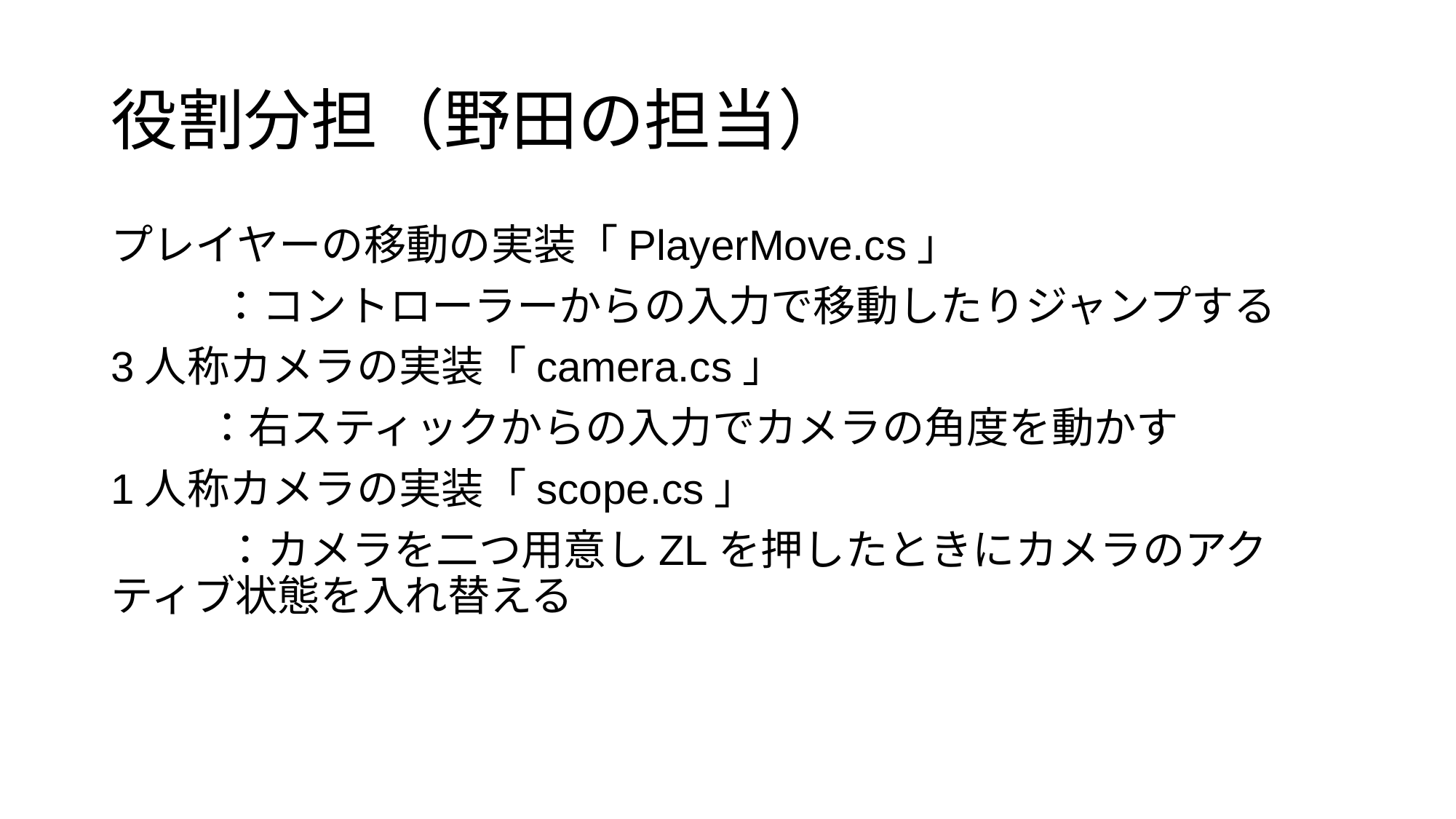

# 役割分担（野田の担当）
プレイヤーの移動の実装「PlayerMove.cs」
	：コントローラーからの入力で移動したりジャンプする
3人称カメラの実装「camera.cs」
         ：右スティックからの入力でカメラの角度を動かす
1人称カメラの実装「scope.cs」
 　　 ：カメラを二つ用意しZLを押したときにカメラのアクティブ状態を入れ替える